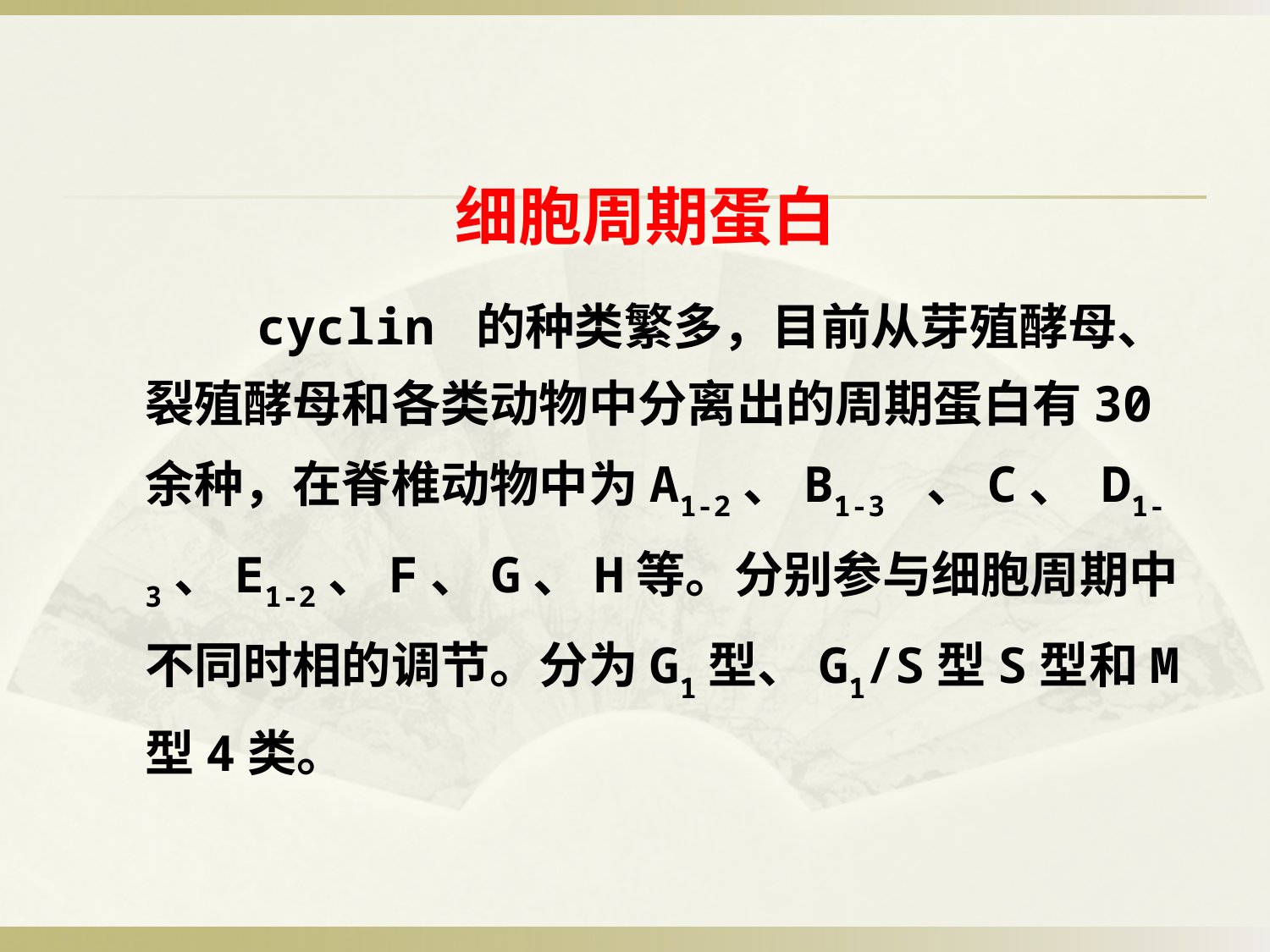

细胞周期蛋白
　　　cyclin 的种类繁多，目前从芽殖酵母、裂殖酵母和各类动物中分离出的周期蛋白有30余种，在脊椎动物中为A1-2、B1-3 、C、 D1-3、E1-2、F、G、H等。分别参与细胞周期中不同时相的调节。分为G1型、G1/S型S型和M型4类。